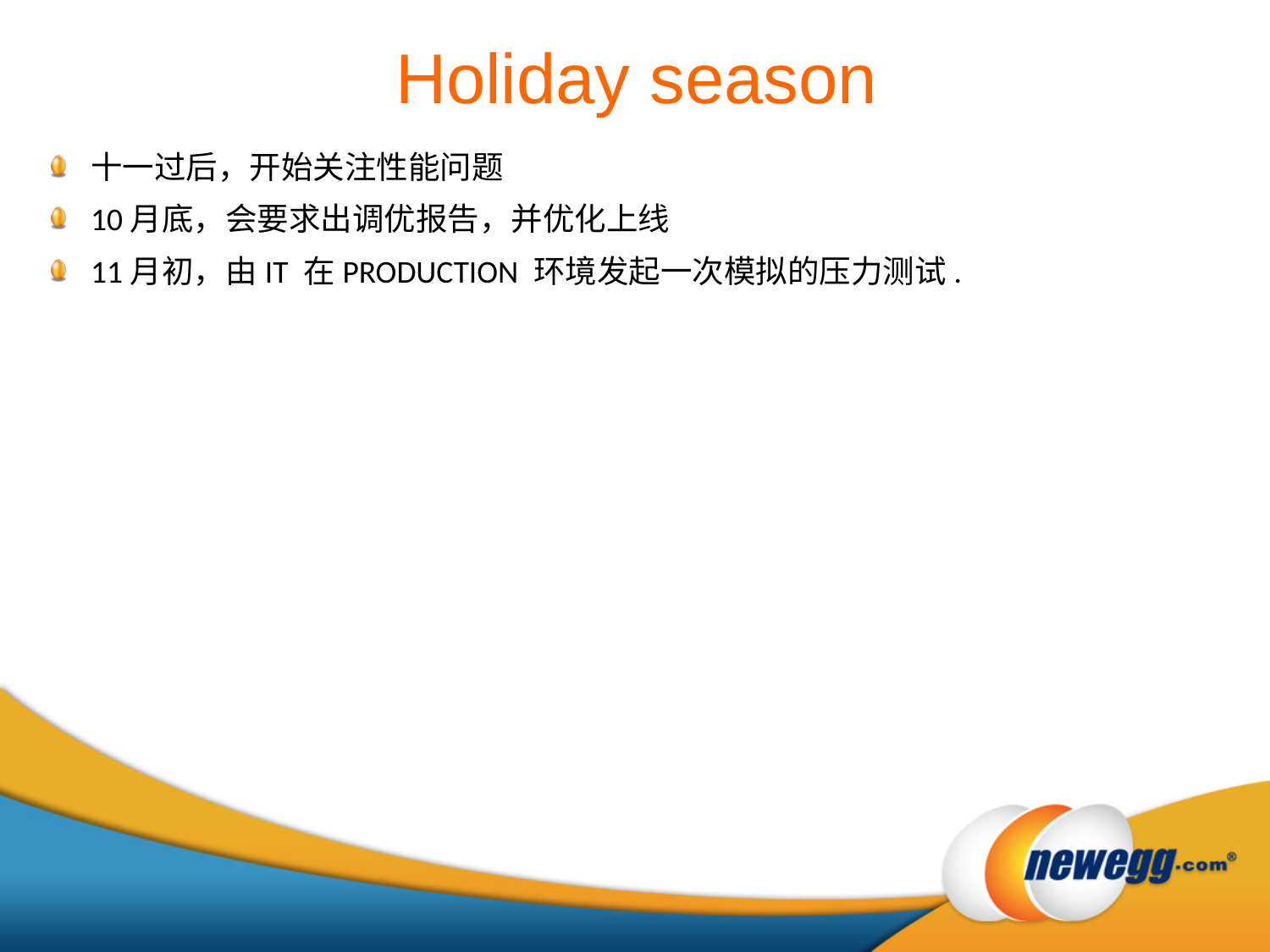

# Holiday season
十一过后，开始关注性能问题
10月底，会要求出调优报告，并优化上线
11月初，由IT 在PRODUCTION 环境发起一次模拟的压力测试.